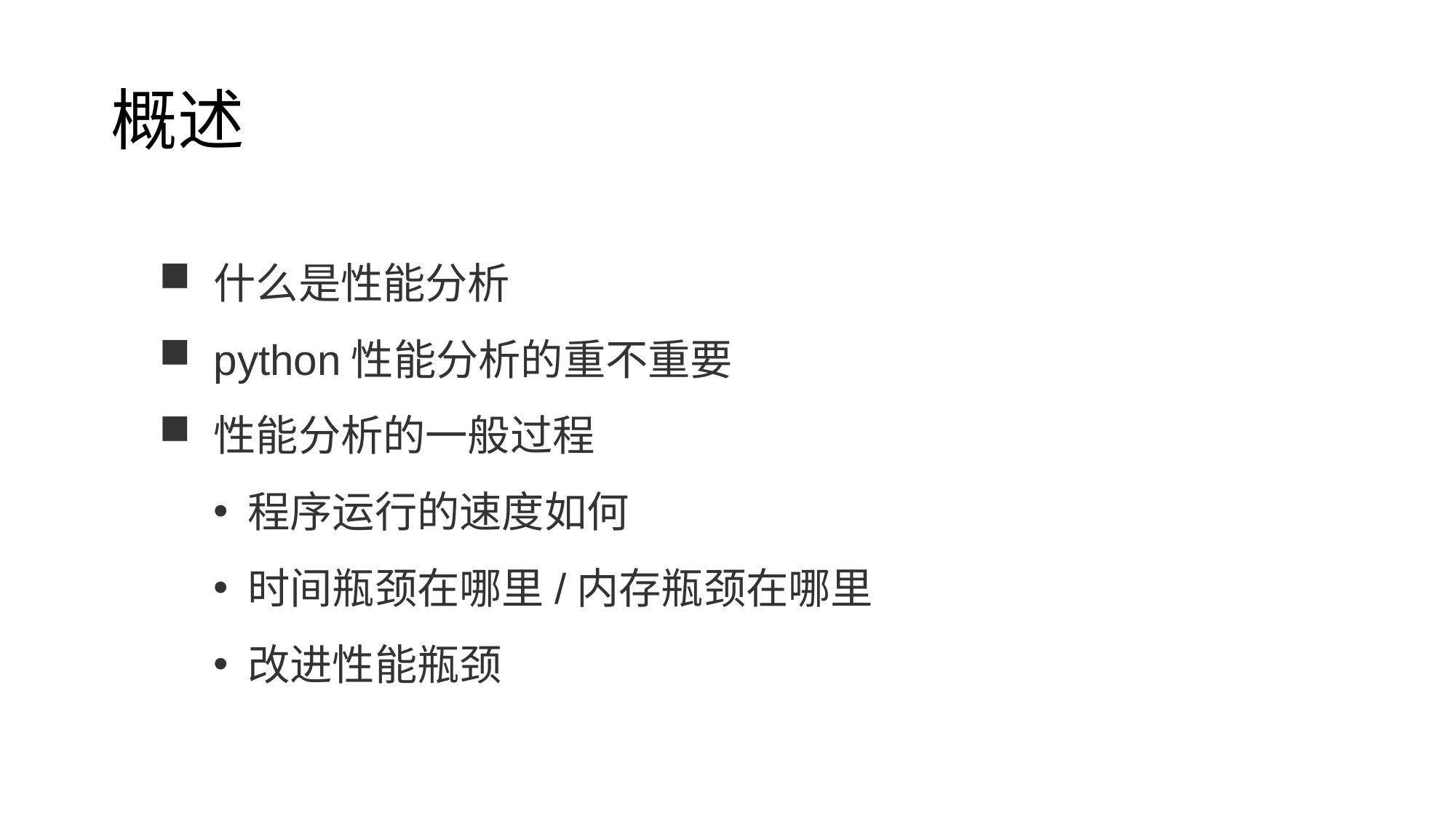

# 概述
什么是性能分析
python性能分析的重不重要
性能分析的一般过程
程序运行的速度如何
时间瓶颈在哪里/内存瓶颈在哪里
改进性能瓶颈